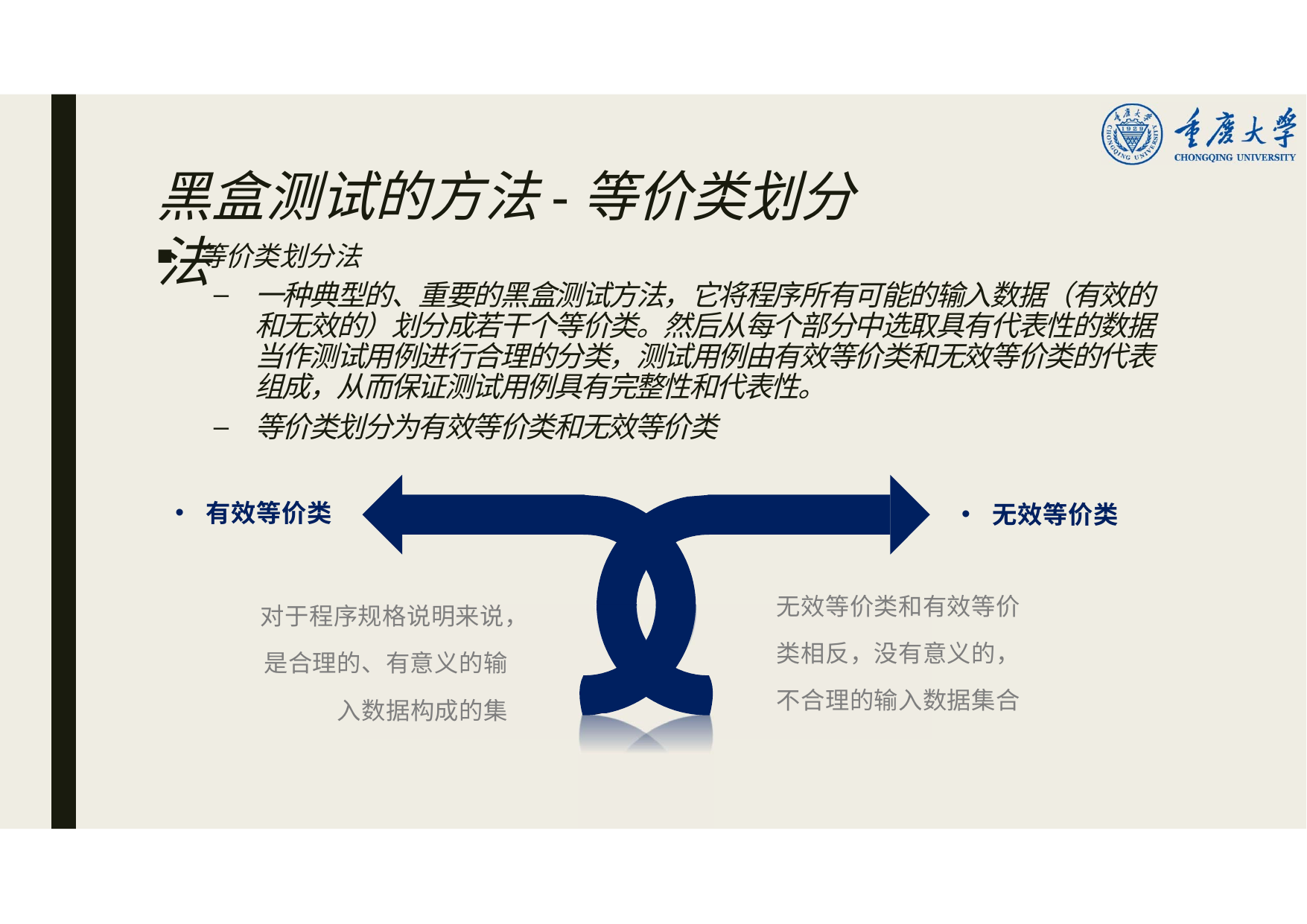

# 黑盒测试的方法-等价类划分法
等价类划分法
一种典型的、重要的黑盒测试方法，它将程序所有可能的输入数据（有效的 和无效的）划分成若干个等价类。然后从每个部分中选取具有代表性的数据 当作测试用例进行合理的分类，测试用例由有效等价类和无效等价类的代表 组成，从而保证测试用例具有完整性和代表性。
等价类划分为有效等价类和无效等价类

有效等价类
无效等价类
无效等价类和有效等价
类相反，没有意义的， 不合理的输入数据集合
对于程序规格说明来说，
是合理的、有意义的输 入数据构成的集